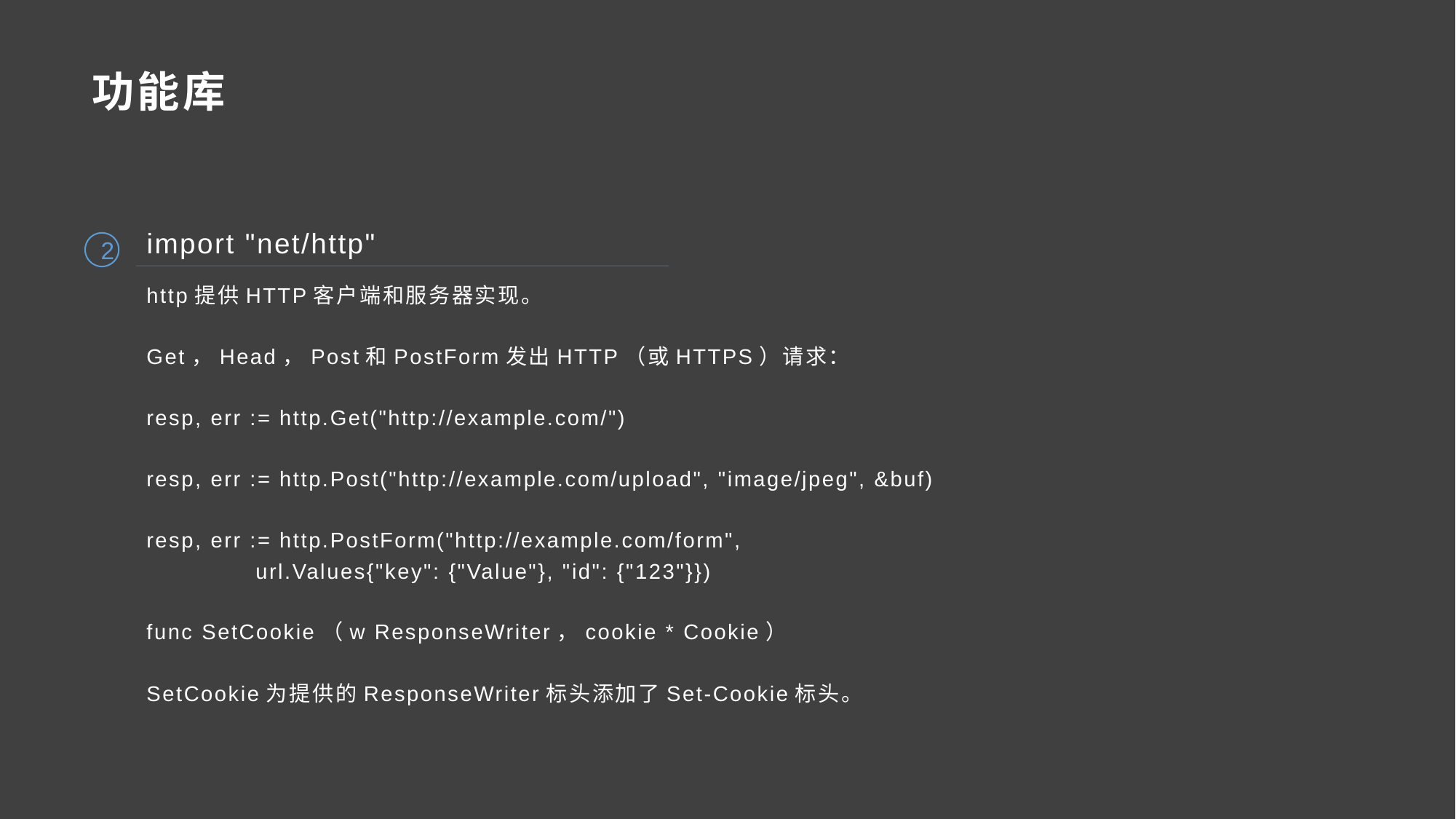

功能库
import "net/http"
2
http提供HTTP客户端和服务器实现。

Get，Head，Post和PostForm发出HTTP（或HTTPS）请求：

resp, err := http.Get("http://example.com/")

resp, err := http.Post("http://example.com/upload", "image/jpeg", &buf)

resp, err := http.PostForm("http://example.com/form",
	url.Values{"key": {"Value"}, "id": {"123"}})

func SetCookie（w ResponseWriter，cookie * Cookie）

SetCookie为提供的ResponseWriter标头添加了Set-Cookie标头。